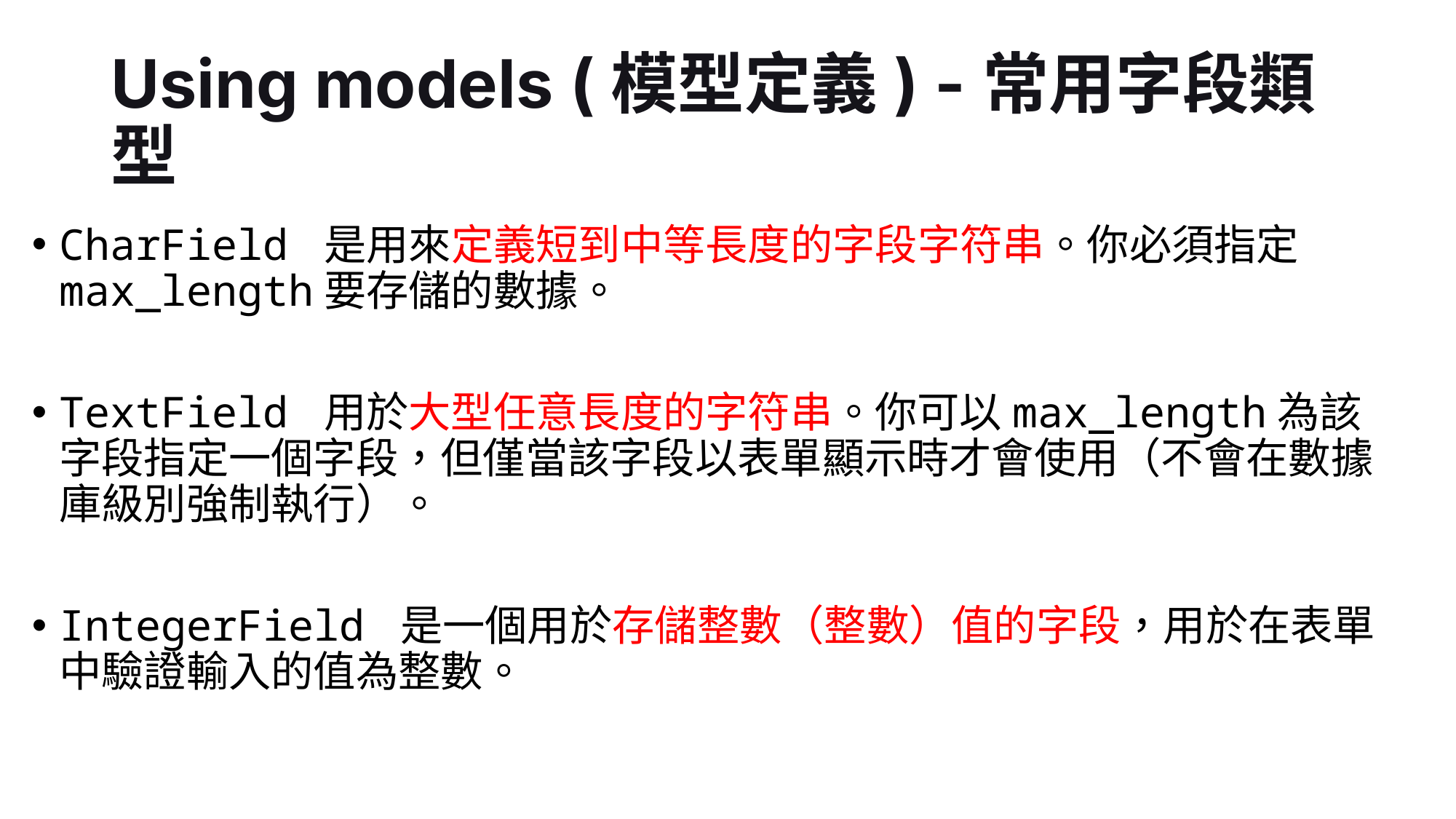

# Using models (模型定義) -常用字段類型
CharField 是用來定義短到中等長度的字段字符串。你必須指定max_length要存儲的數據。

TextField 用於大型任意長度的字符串。你可以max_length為該字段指定一個字段，但僅當該字段以表單顯示時才會使用（不會在數據庫級別強制執行）。

IntegerField 是一個用於存儲整數（整數）值的字段，用於在表單中驗證輸入的值為整數。